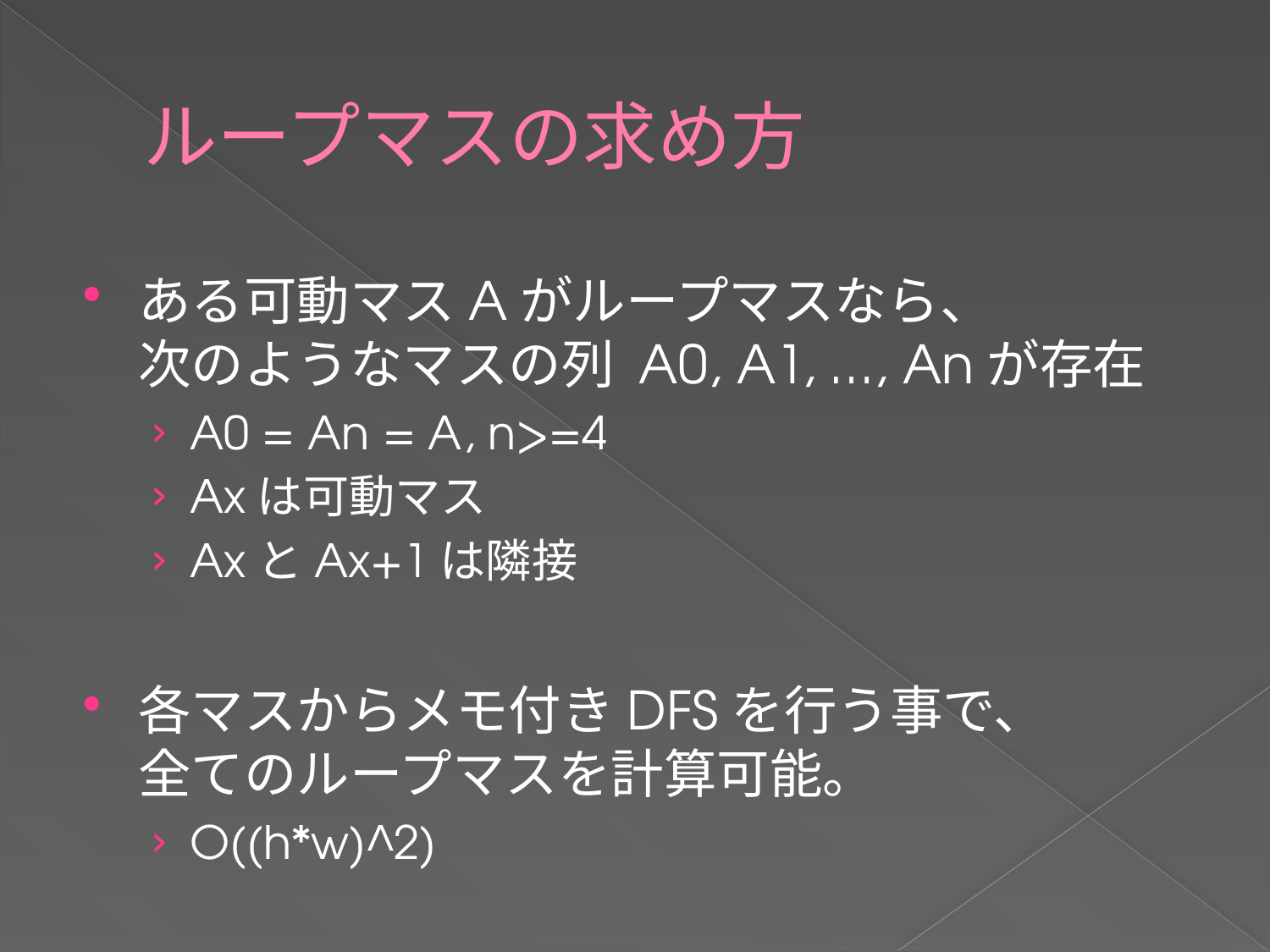

# ループマスの求め方
ある可動マスAがループマスなら、
次のようなマスの列 A0, A1, …, Anが存在
A0 = An = A, n>=4
Axは可動マス
AxとAx+1は隣接

各マスからメモ付きDFSを行う事で、
全てのループマスを計算可能。
O((h*w)^2)